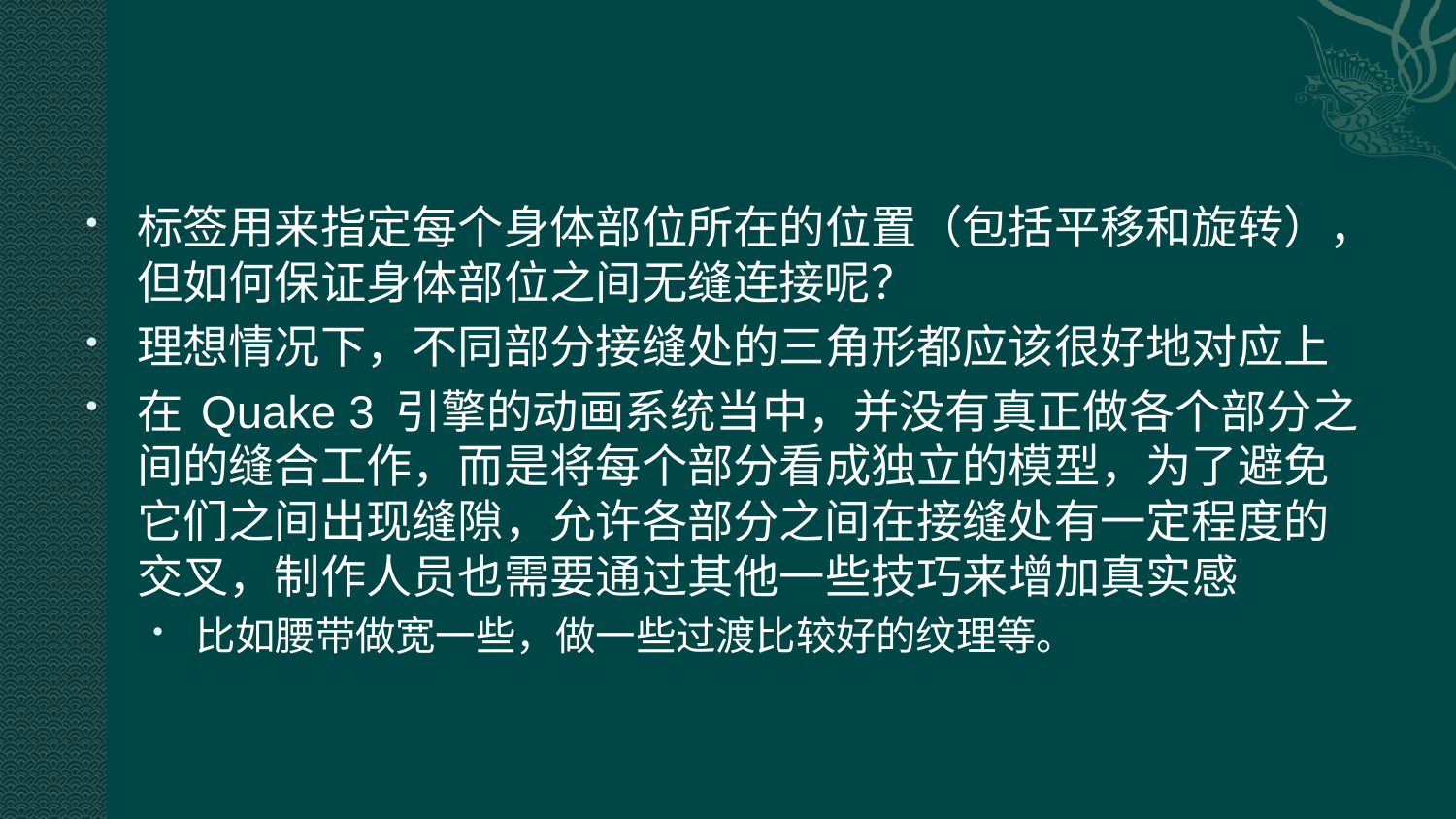

#
标签用来指定每个身体部位所在的位置（包括平移和旋转），但如何保证身体部位之间无缝连接呢？
理想情况下，不同部分接缝处的三角形都应该很好地对应上
在 Quake 3 引擎的动画系统当中，并没有真正做各个部分之间的缝合工作，而是将每个部分看成独立的模型，为了避免它们之间出现缝隙，允许各部分之间在接缝处有一定程度的交叉，制作人员也需要通过其他一些技巧来增加真实感
比如腰带做宽一些，做一些过渡比较好的纹理等。